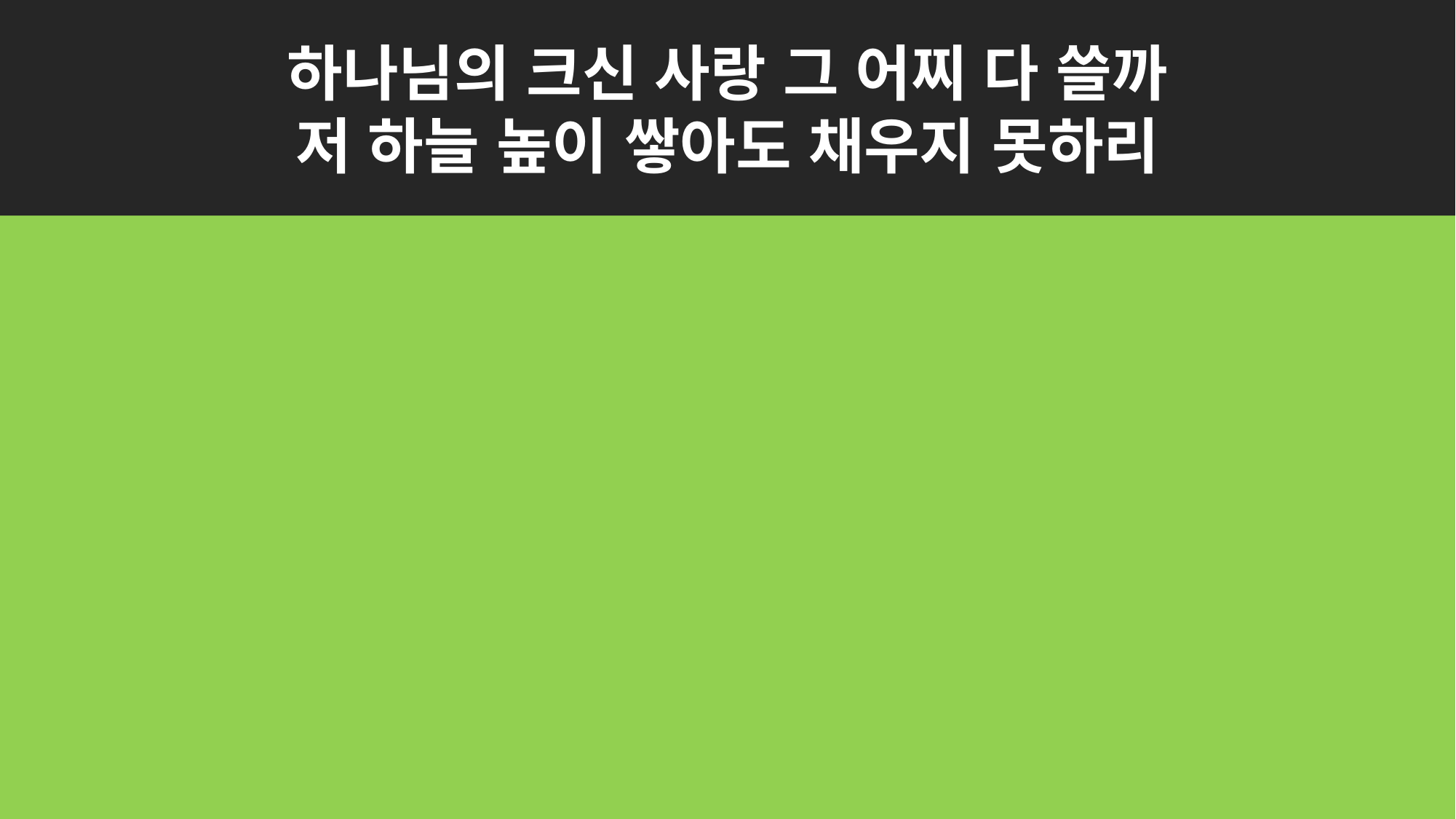

하나님의 크신 사랑 그 어찌 다 쓸까
저 하늘 높이 쌓아도 채우지 못하리